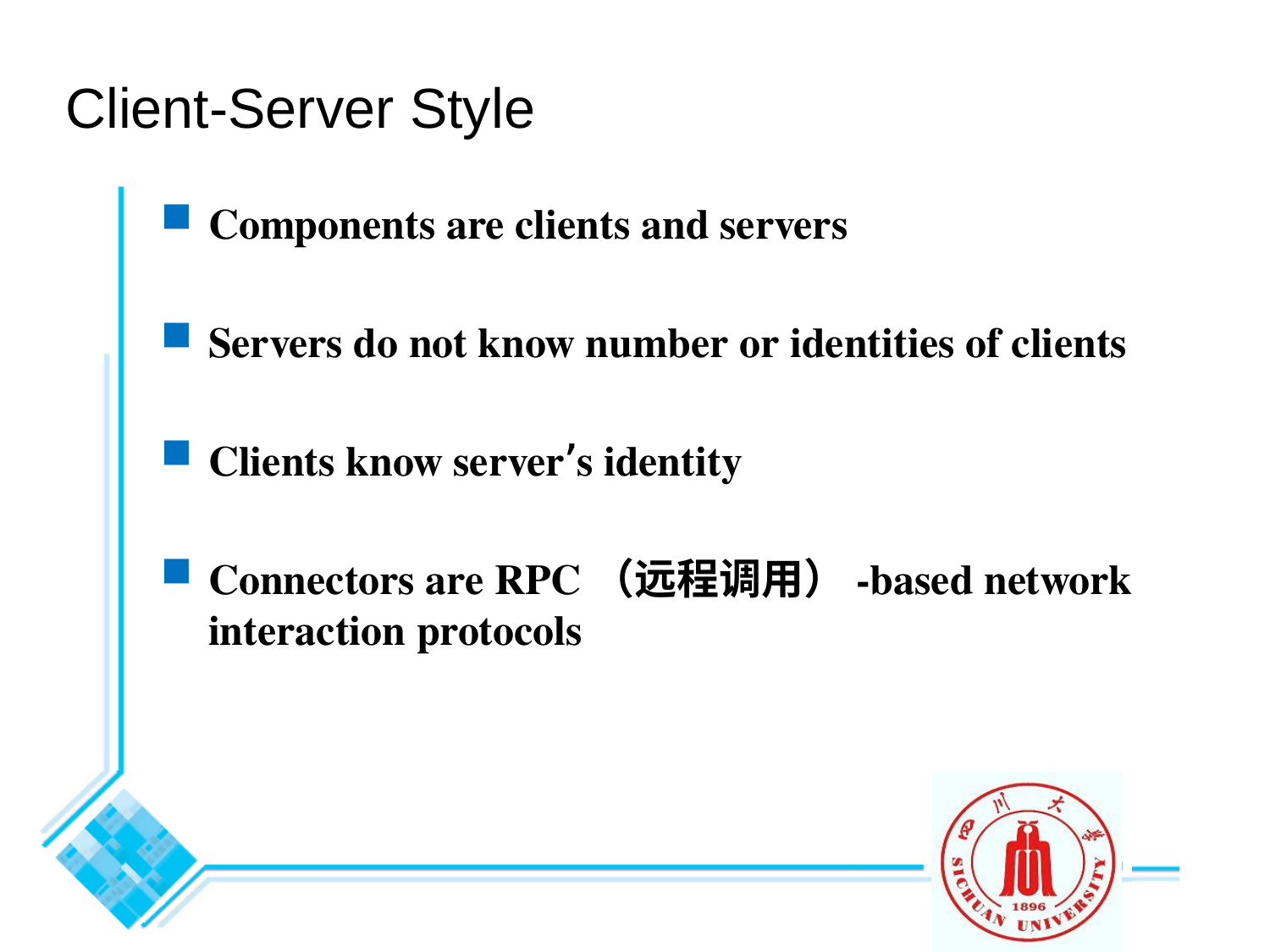

Client-Server Style
Components are clients and servers

Servers do not know number or identities of clients

Clients know server’s identity

Connectors are RPC（远程调用）-based network interaction protocols